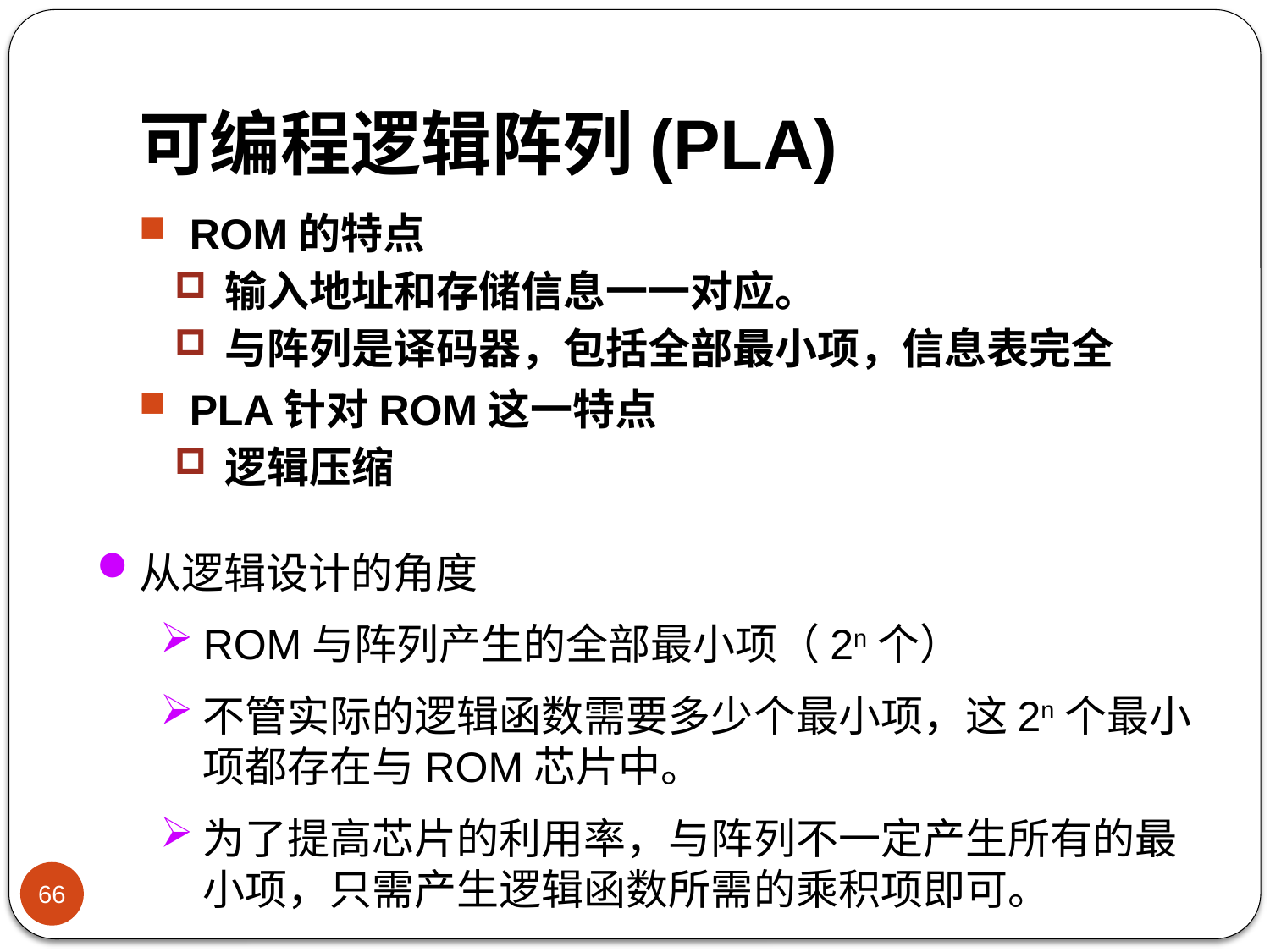

# 可编程逻辑阵列(PLA)
ROM的特点
输入地址和存储信息一一对应。
与阵列是译码器，包括全部最小项，信息表完全
PLA针对ROM这一特点
逻辑压缩
从逻辑设计的角度
ROM与阵列产生的全部最小项（2n个）
不管实际的逻辑函数需要多少个最小项，这2n个最小项都存在与ROM芯片中。
为了提高芯片的利用率，与阵列不一定产生所有的最小项，只需产生逻辑函数所需的乘积项即可。
66